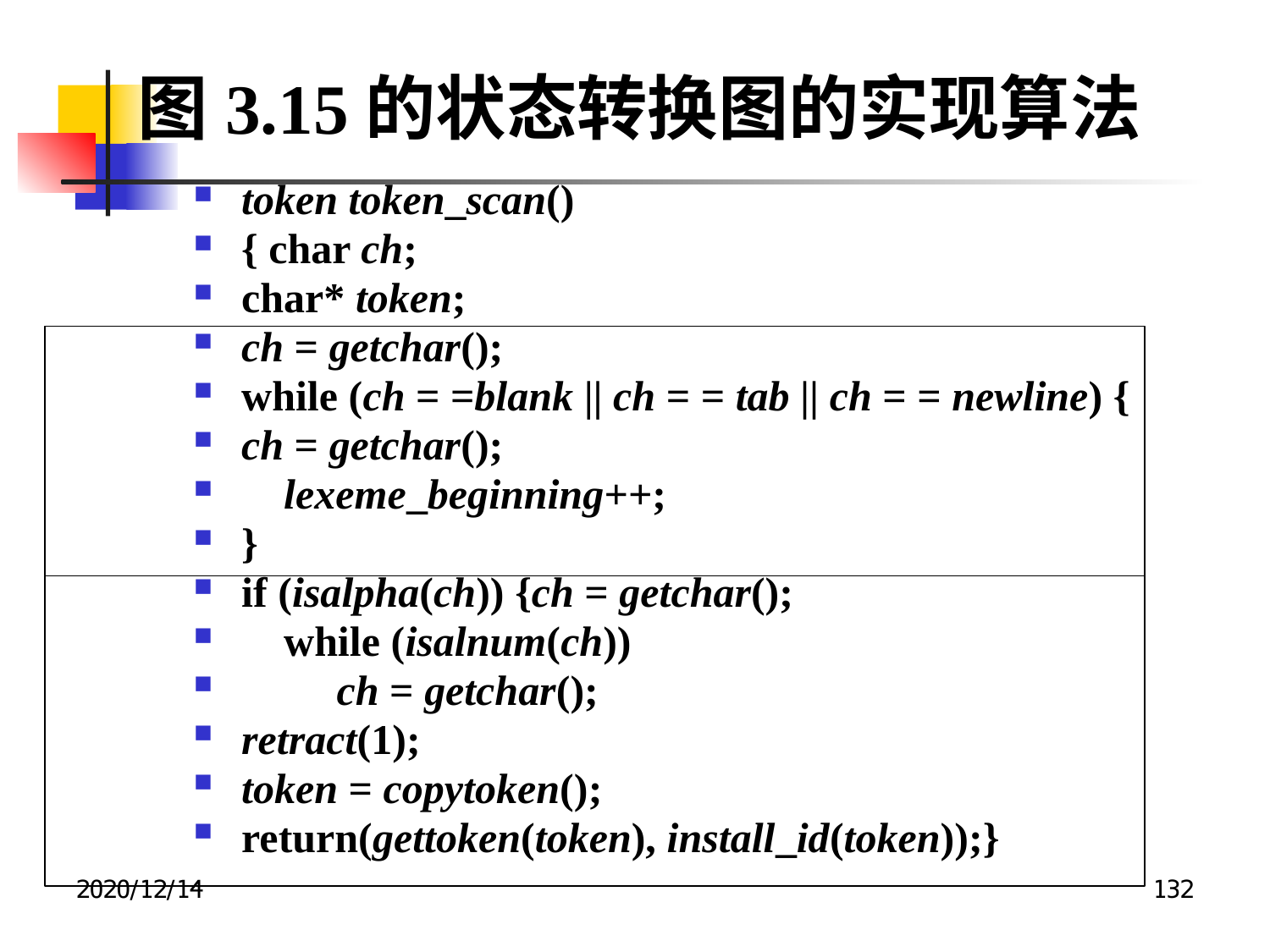

图3.15的状态转换图的实现算法
token token_scan()
{ char ch;
char* token;
ch = getchar();
while (ch = =blank || ch = = tab || ch = = newline) {
ch = getchar();
    lexeme_beginning++;
}
if (isalpha(ch)) {ch = getchar();
    while (isalnum(ch))
         ch = getchar();
retract(1);
token = copytoken();
return(gettoken(token), install_id(token));}

2020/12/14
132